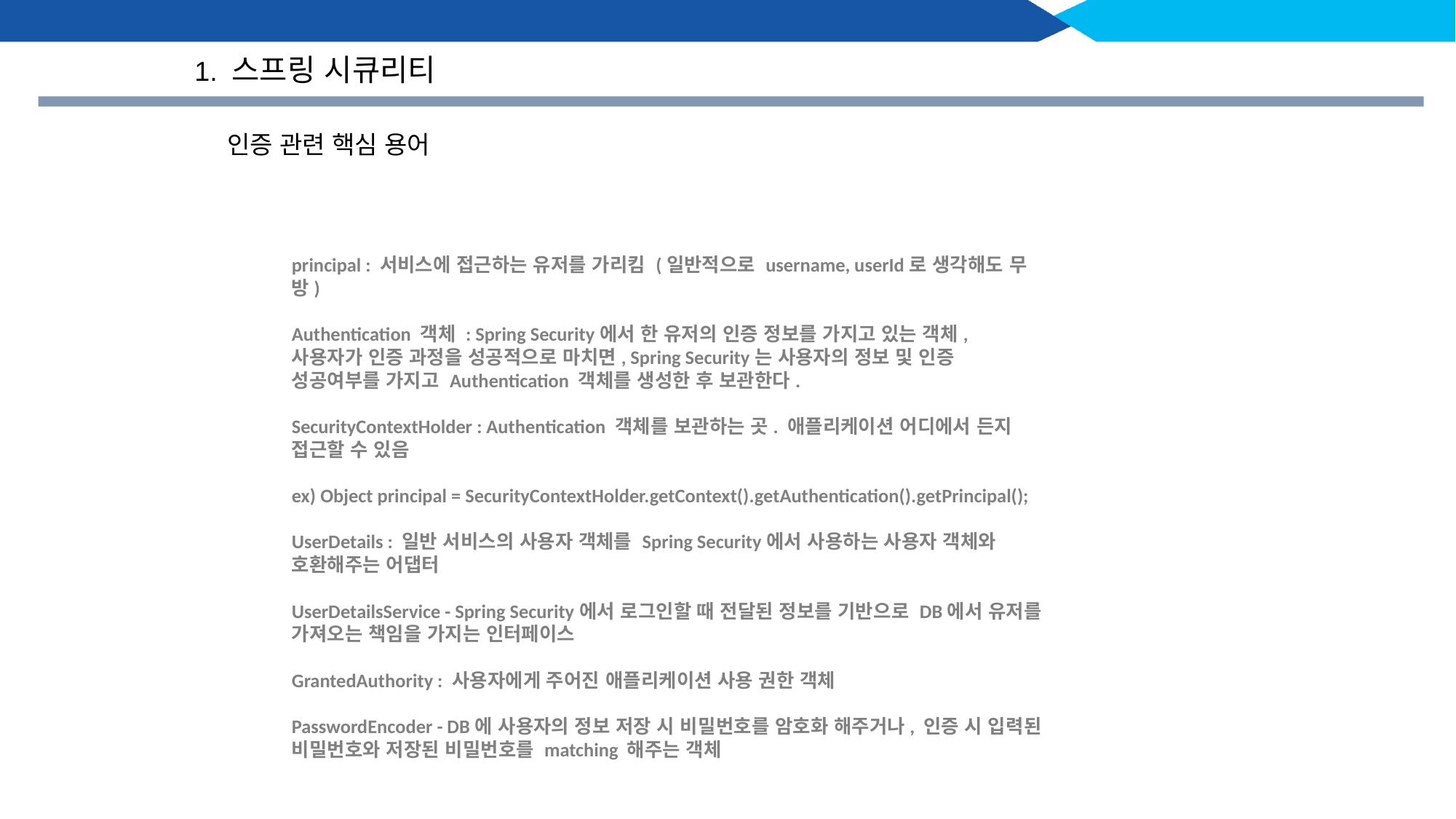

1. 스프링 시큐리티
인증 관련 핵심 용어
principal : 서비스에 접근하는 유저를 가리킴 (일반적으로 username, userId로 생각해도 무방)

Authentication 객체 : Spring Security에서 한 유저의 인증 정보를 가지고 있는 객체, 사용자가 인증 과정을 성공적으로 마치면, Spring Security는 사용자의 정보 및 인증 성공여부를 가지고 Authentication 객체를 생성한 후 보관한다.

SecurityContextHolder : Authentication 객체를 보관하는 곳. 애플리케이션 어디에서 든지 접근할 수 있음

ex) Object principal = SecurityContextHolder.getContext().getAuthentication().getPrincipal();

UserDetails : 일반 서비스의 사용자 객체를 Spring Security에서 사용하는 사용자 객체와 호환해주는 어댑터

UserDetailsService - Spring Security에서 로그인할 때 전달된 정보를 기반으로 DB에서 유저를 가져오는 책임을 가지는 인터페이스

GrantedAuthority : 사용자에게 주어진 애플리케이션 사용 권한 객체

PasswordEncoder - DB에 사용자의 정보 저장 시 비밀번호를 암호화 해주거나, 인증 시 입력된 비밀번호와 저장된 비밀번호를 matching 해주는 객체